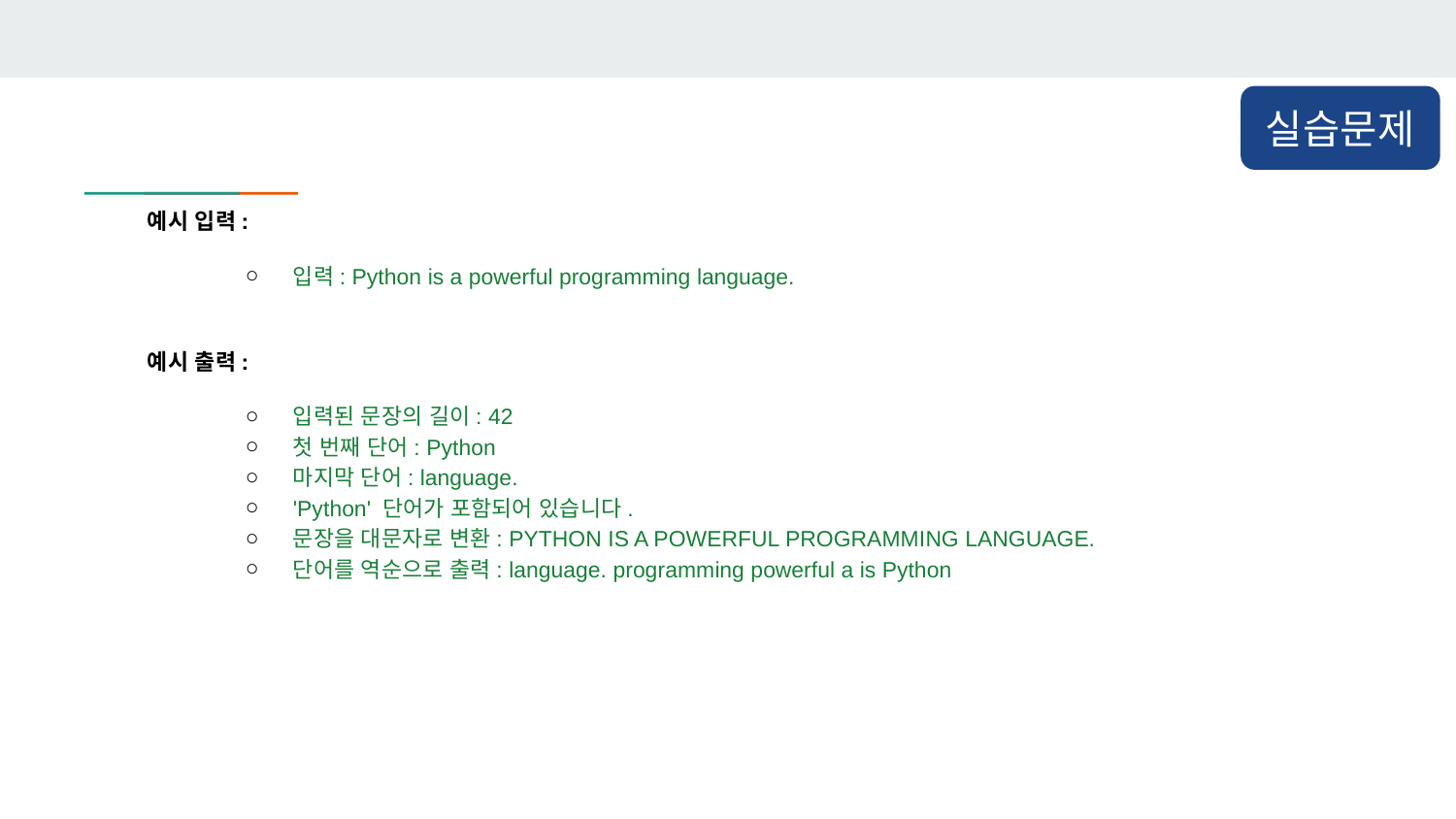

실습문제
예시 입력:
입력: Python is a powerful programming language.

예시 출력:
입력된 문장의 길이: 42
첫 번째 단어: Python
마지막 단어: language.
'Python' 단어가 포함되어 있습니다.
문장을 대문자로 변환: PYTHON IS A POWERFUL PROGRAMMING LANGUAGE.
단어를 역순으로 출력: language. programming powerful a is Python

​